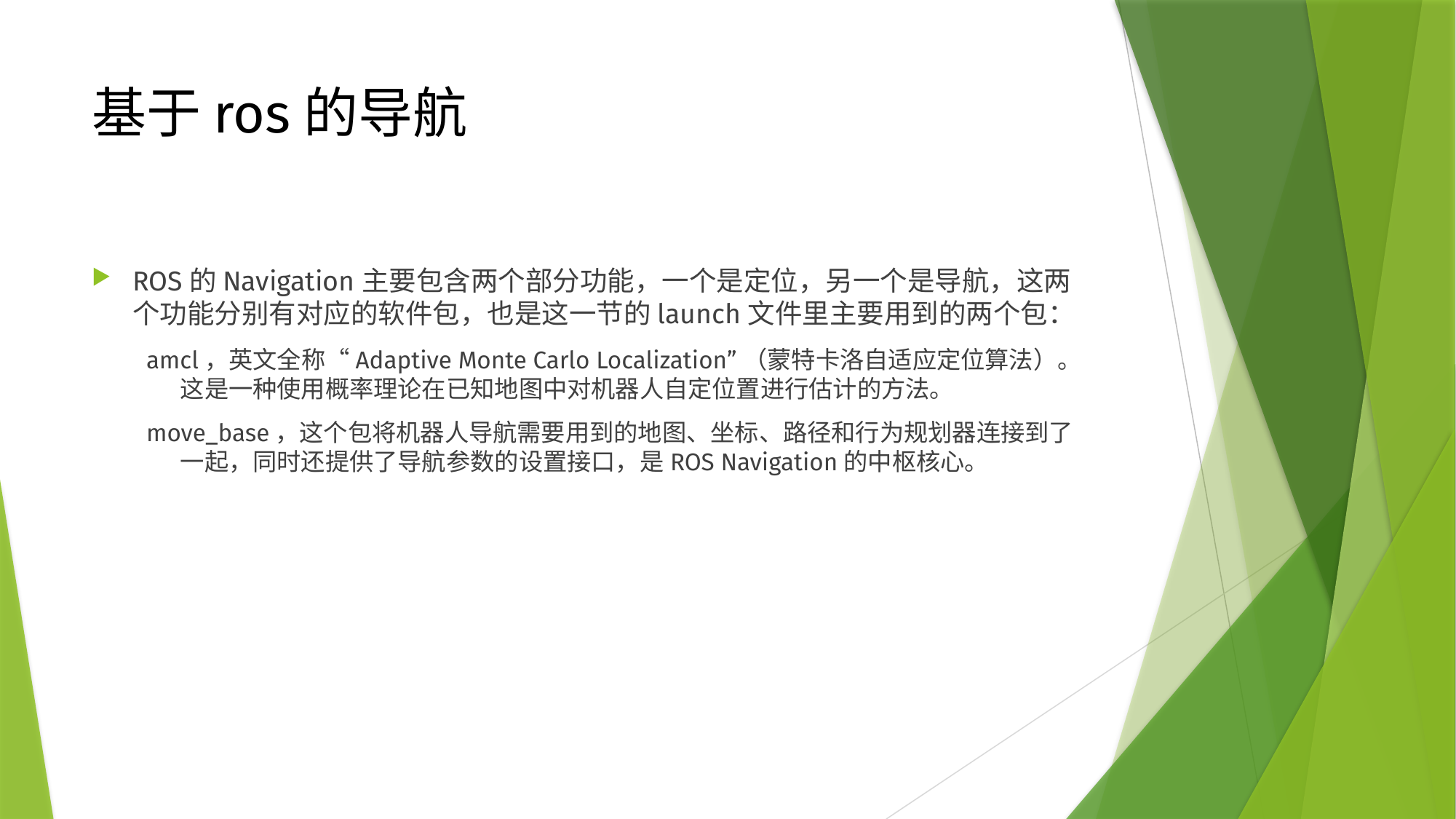

# 基于ros的导航
ROS的Navigation主要包含两个部分功能，一个是定位，另一个是导航，这两个功能分别有对应的软件包，也是这一节的launch文件里主要用到的两个包：
amcl，英文全称“Adaptive Monte Carlo Localization”（蒙特卡洛自适应定位算法）。这是一种使用概率理论在已知地图中对机器人自定位置进行估计的方法。
move_base，这个包将机器人导航需要用到的地图、坐标、路径和行为规划器连接到了一起，同时还提供了导航参数的设置接口，是ROS Navigation的中枢核心。